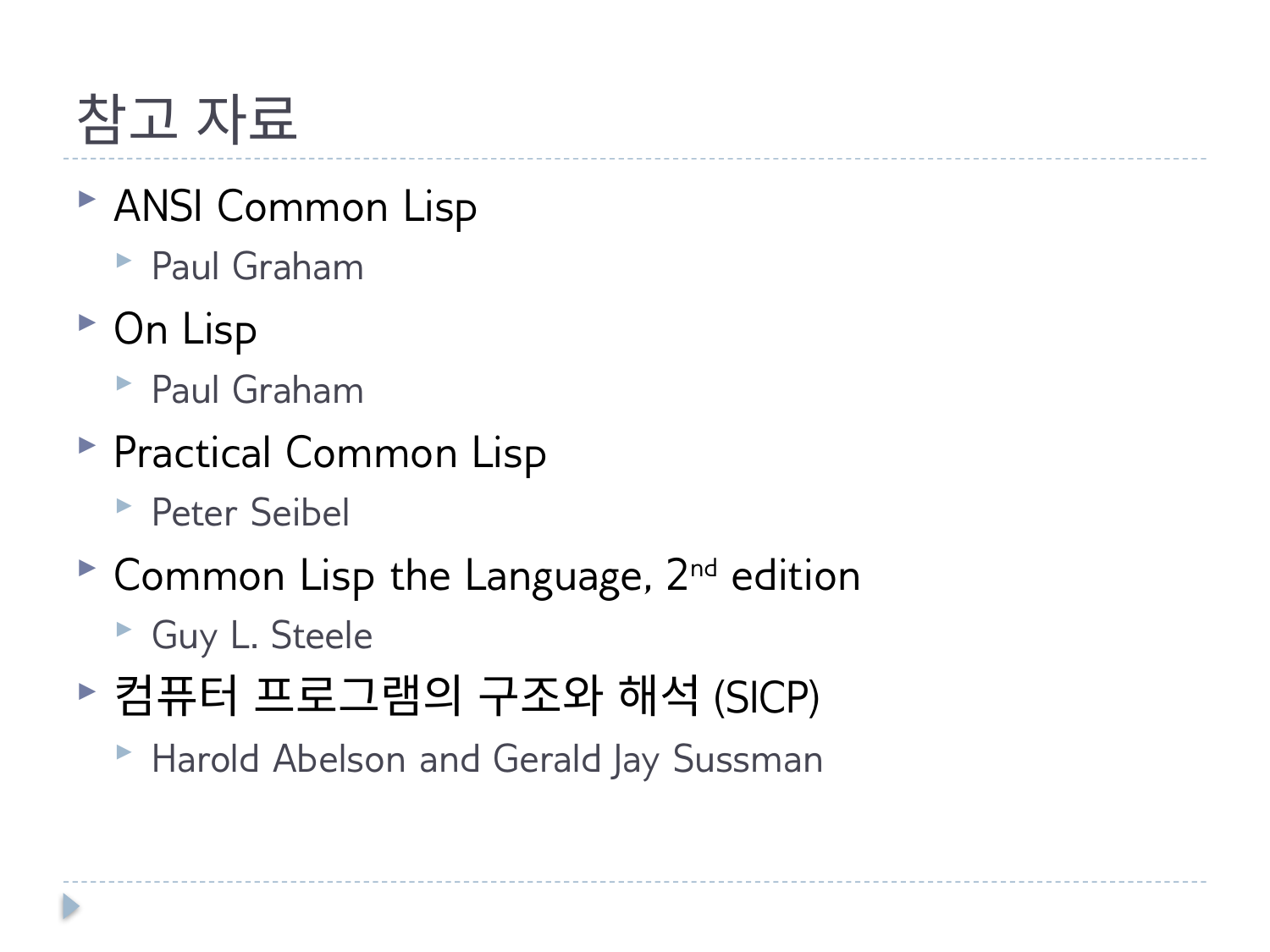

# 참고 자료
ANSI Common Lisp
Paul Graham
On Lisp
Paul Graham
Practical Common Lisp
Peter Seibel
Common Lisp the Language, 2nd edition
Guy L. Steele
컴퓨터 프로그램의 구조와 해석(SICP)
Harold Abelson and Gerald Jay Sussman